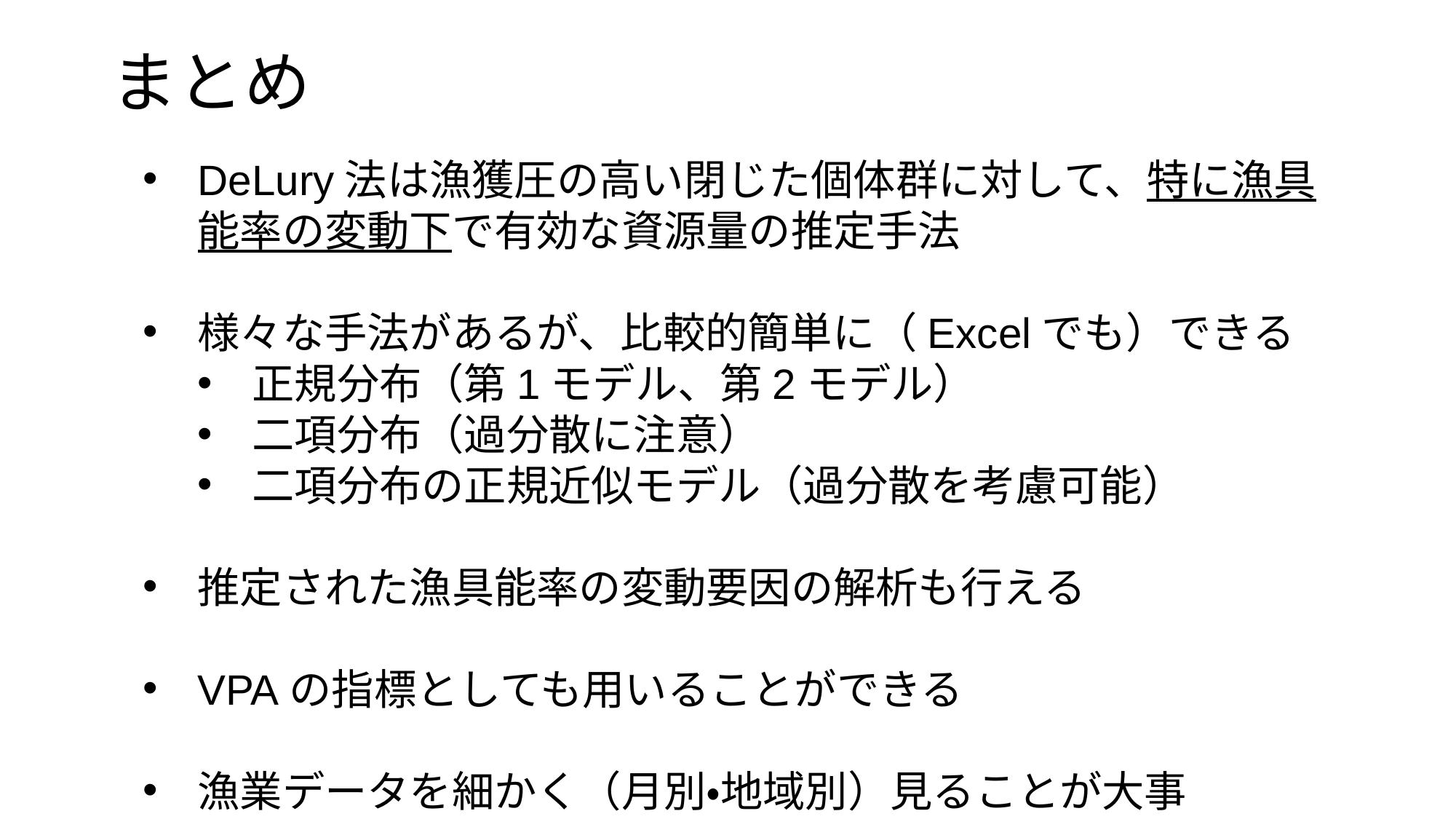

まとめ
DeLury法は漁獲圧の高い閉じた個体群に対して、特に漁具能率の変動下で有効な資源量の推定手法

様々な手法があるが、比較的簡単に（Excelでも）できる
正規分布（第1モデル、第2モデル）
二項分布（過分散に注意）
二項分布の正規近似モデル（過分散を考慮可能）

推定された漁具能率の変動要因の解析も行える

VPAの指標としても用いることができる

漁業データを細かく（月別・地域別）見ることが大事